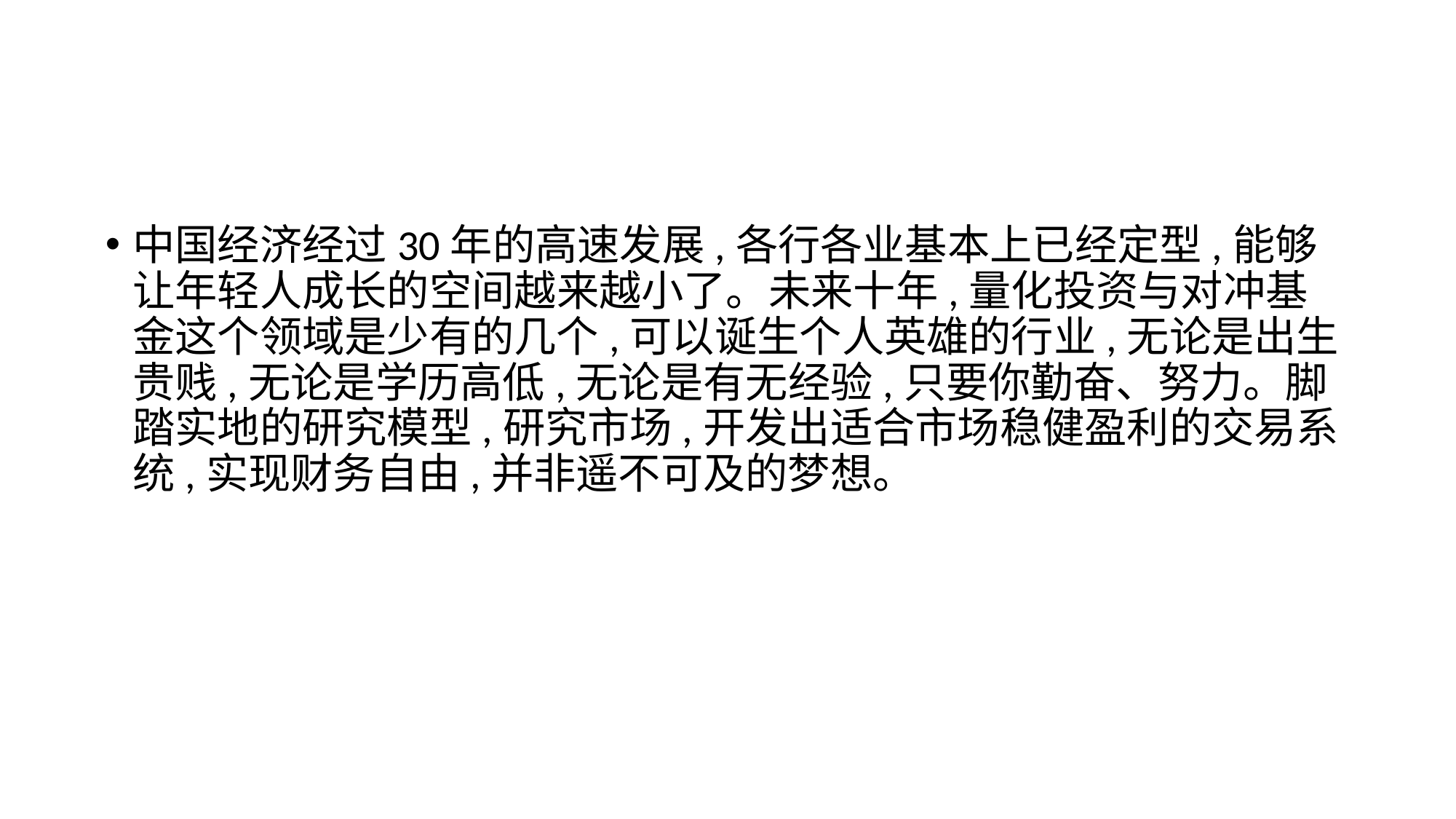

#
中国经济经过30年的高速发展,各行各业基本上已经定型,能够让年轻人成长的空间越来越小了。未来十年,量化投资与对冲基金这个领域是少有的几个,可以诞生个人英雄的行业,无论是出生贵贱,无论是学历高低,无论是有无经验,只要你勤奋、努力。脚踏实地的研究模型,研究市场,开发出适合市场稳健盈利的交易系统,实现财务自由,并非遥不可及的梦想。